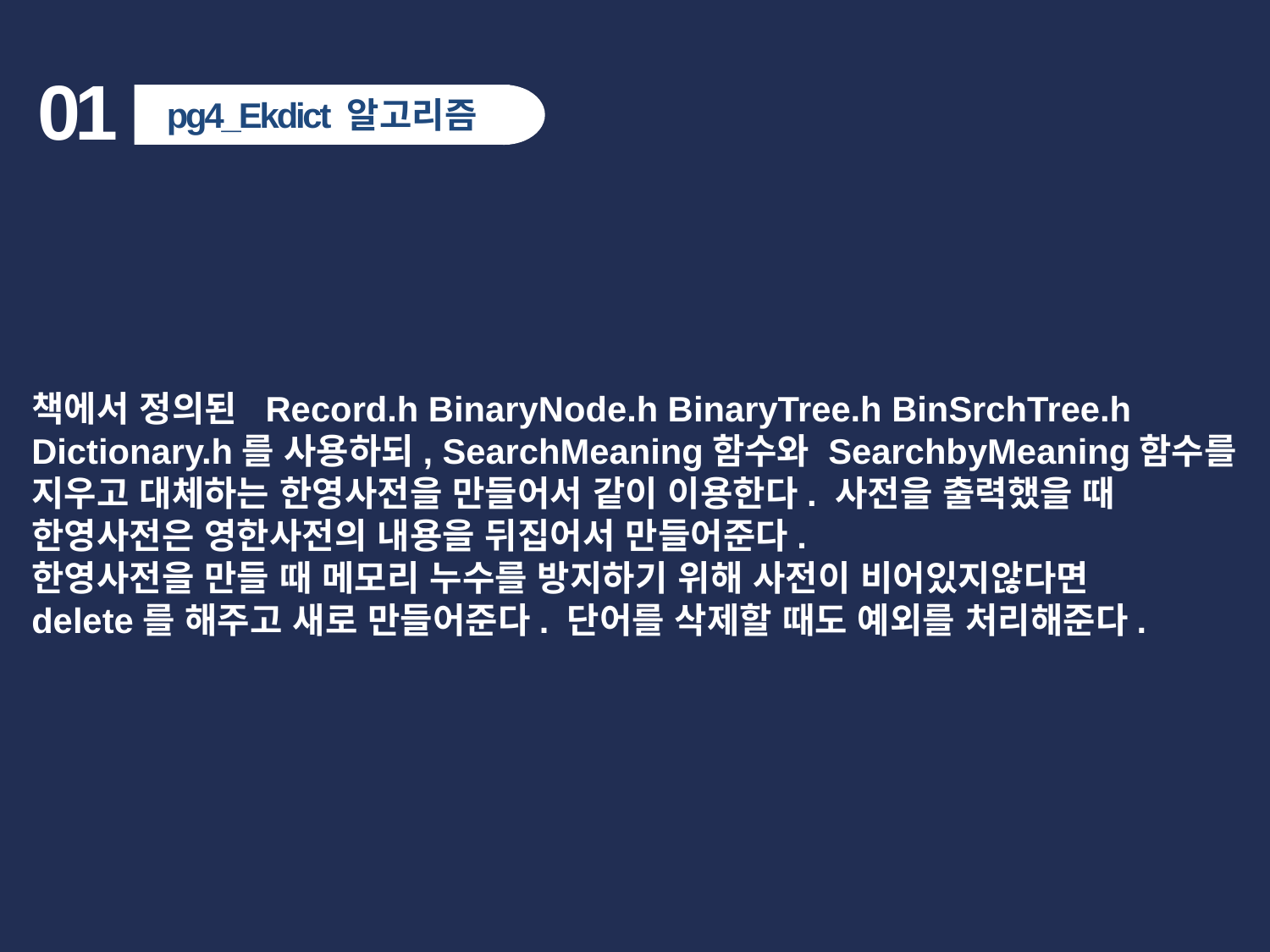

01

pg4_Ekdict 알고리즘
책에서 정의된  Record.h BinaryNode.h BinaryTree.h BinSrchTree.h
Dictionary.h를 사용하되, SearchMeaning함수와 SearchbyMeaning함수를
지우고 대체하는 한영사전을 만들어서 같이 이용한다. 사전을 출력했을 때
한영사전은 영한사전의 내용을 뒤집어서 만들어준다.
한영사전을 만들 때 메모리 누수를 방지하기 위해 사전이 비어있지않다면
delete를 해주고 새로 만들어준다. 단어를 삭제할 때도 예외를 처리해준다.